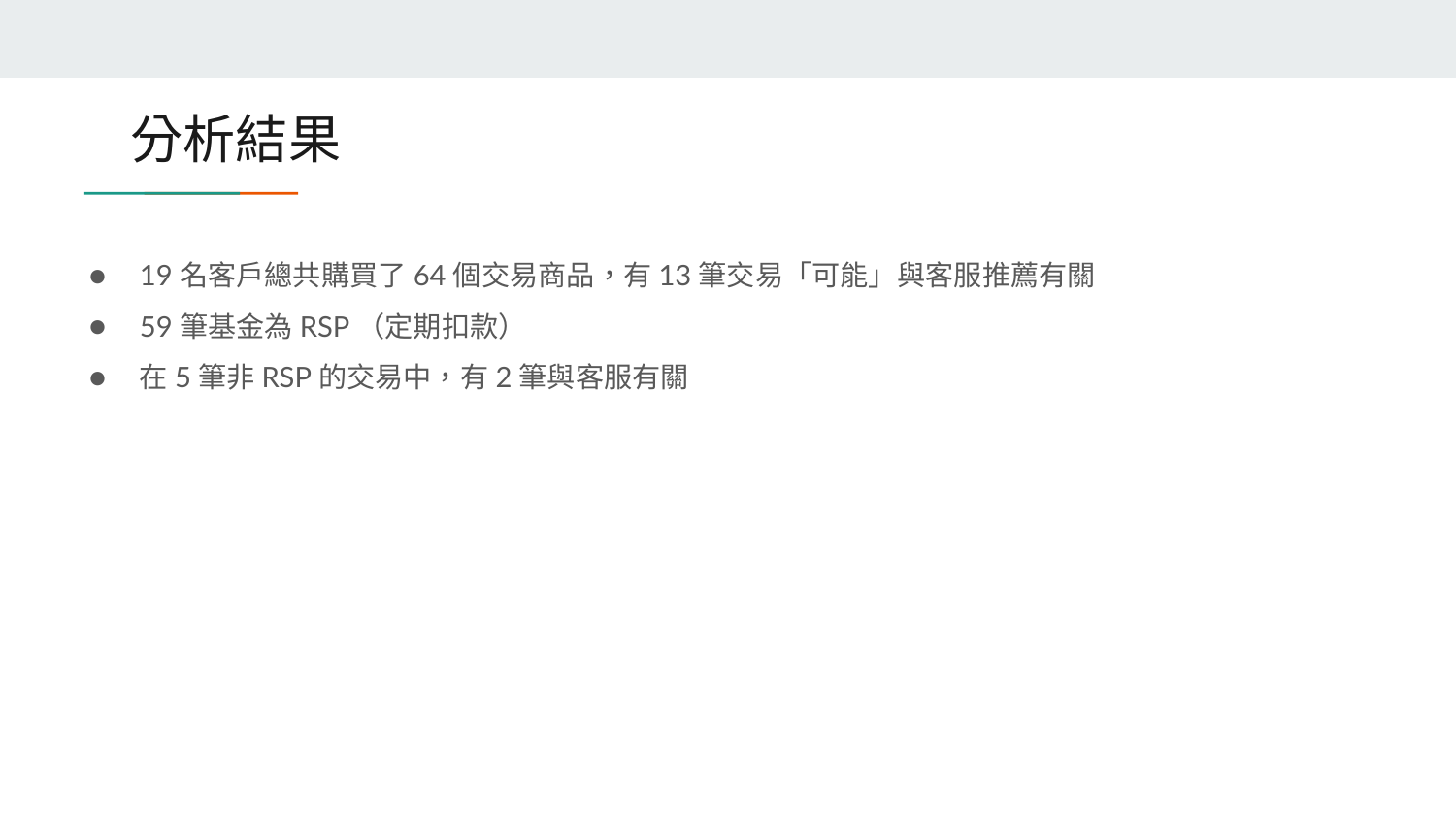

# 分析結果
19名客戶總共購買了64個交易商品，有13筆交易「可能」與客服推薦有關
59筆基金為RSP（定期扣款）
在5筆非RSP的交易中，有2筆與客服有關